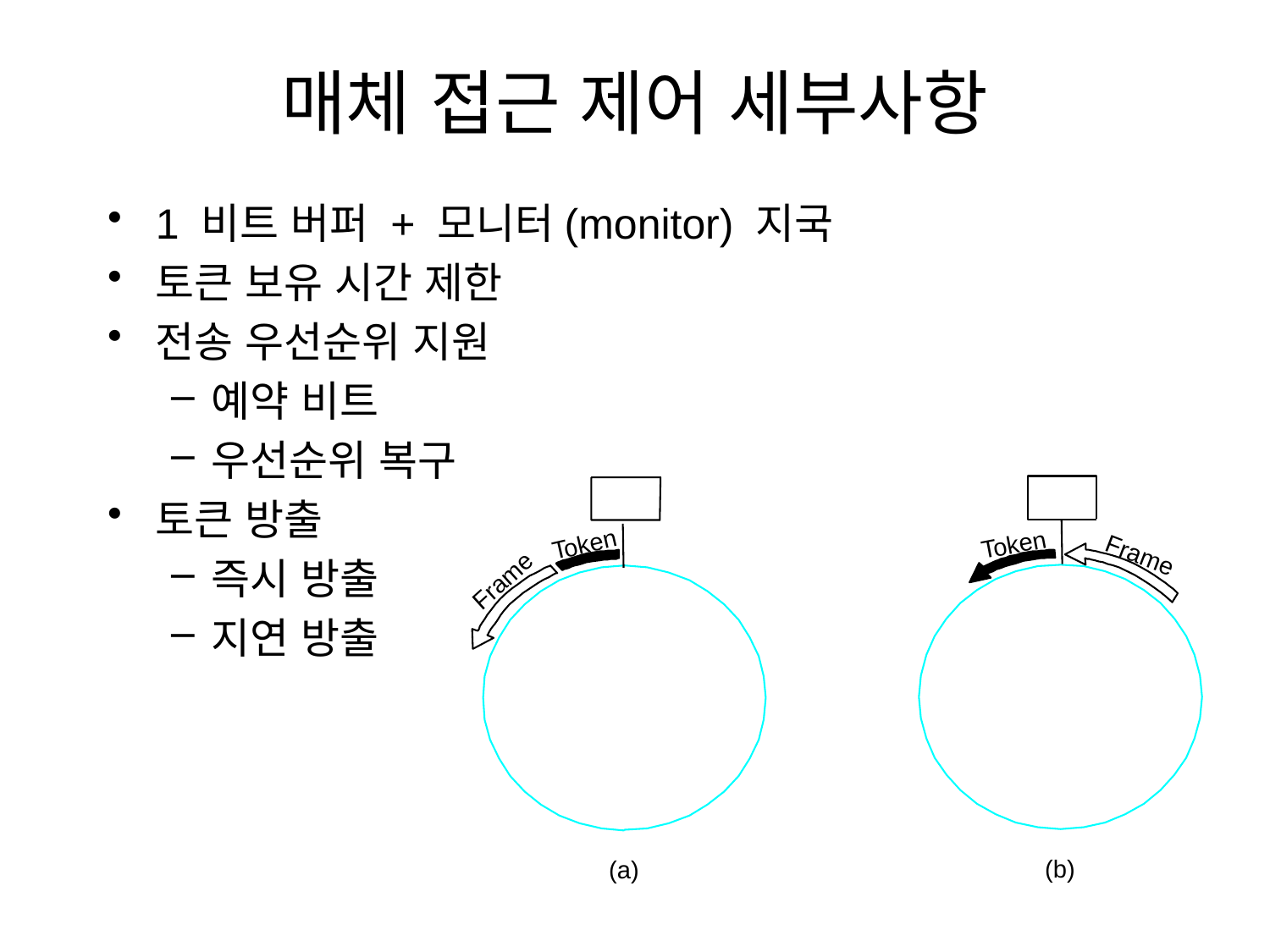

# 매체 접근 제어 세부사항
1 비트 버퍼 + 모니터(monitor) 지국
토큰 보유 시간 제한
전송 우선순위 지원
예약 비트
우선순위 복구
토큰 방출
즉시 방출
지연 방출

oken
oken
T
T
Frame

Frame

(b)
(a)